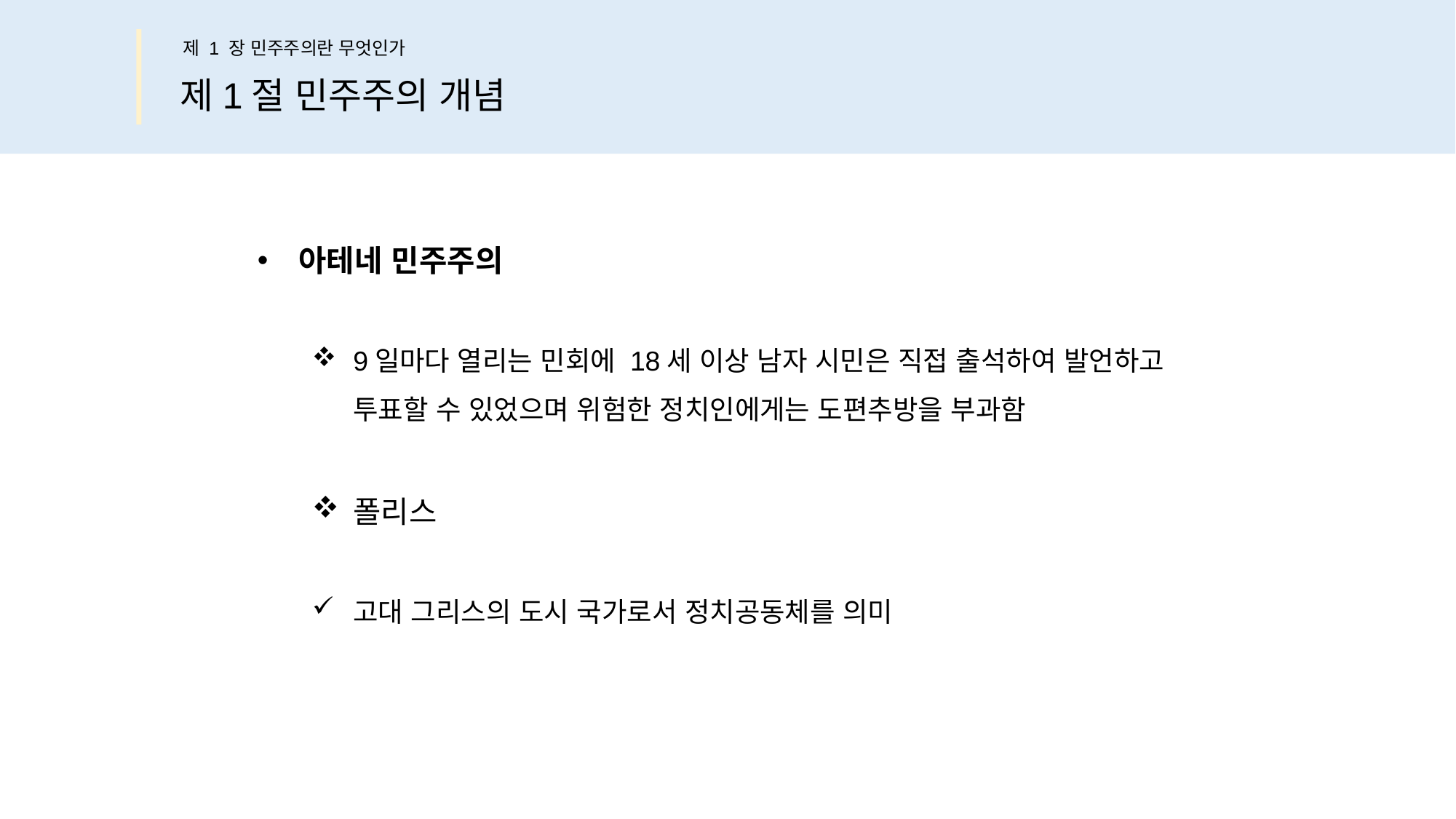

제 1 장 민주주의란 무엇인가
제1절 민주주의 개념
아테네 민주주의

9일마다 열리는 민회에 18세 이상 남자 시민은 직접 출석하여 발언하고
투표할 수 있었으며 위험한 정치인에게는 도편추방을 부과함

폴리스

고대 그리스의 도시 국가로서 정치공동체를 의미